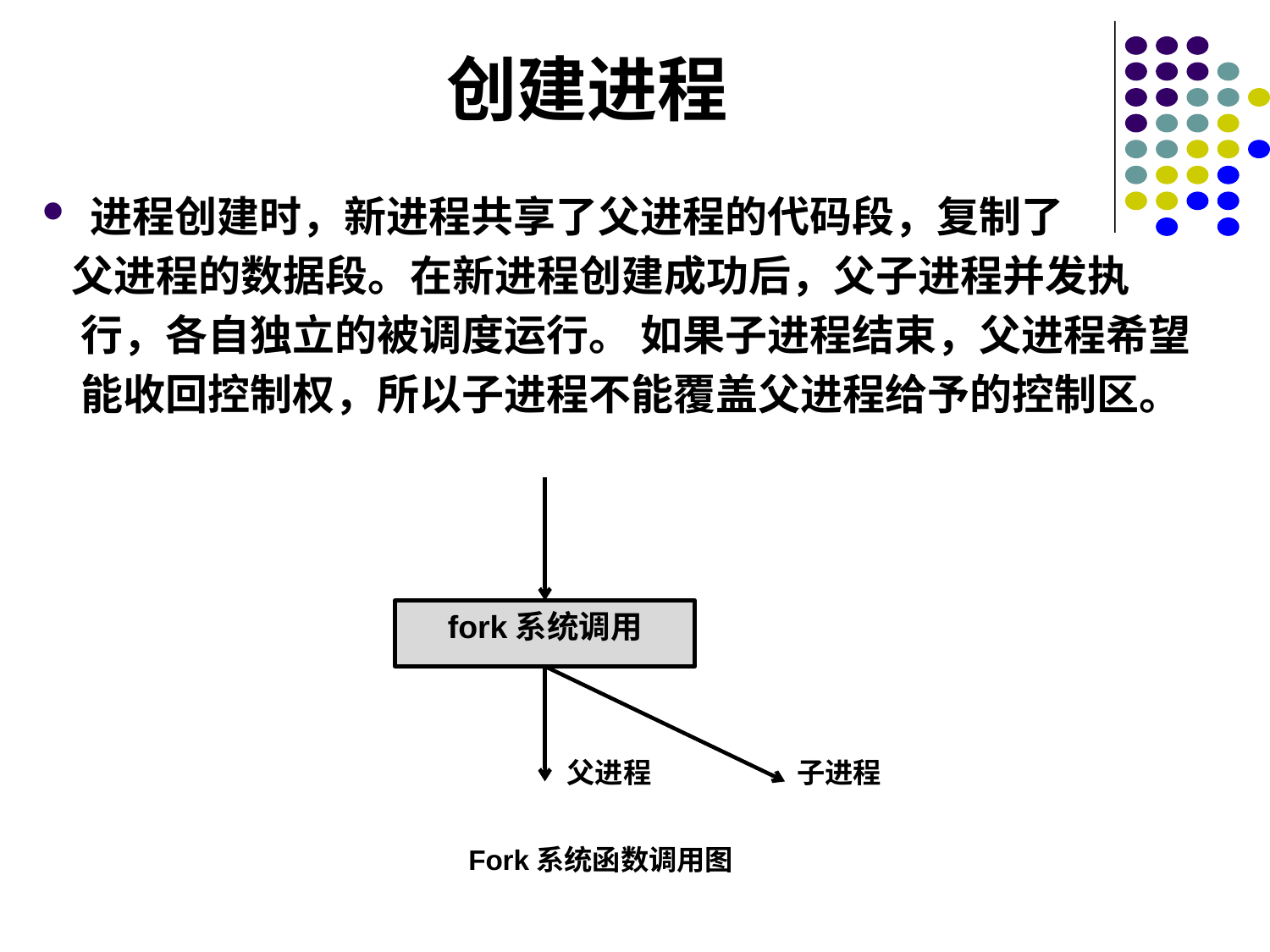

# 创建进程
进程创建时，新进程共享了父进程的代码段，复制了
  父进程的数据段。在新进程创建成功后，父子进程并发执
   行，各自独立的被调度运行。 如果子进程结束，父进程希望
   能收回控制权，所以子进程不能覆盖父进程给予的控制区。

fork系统调用
父进程
子进程
Fork系统函数调用图